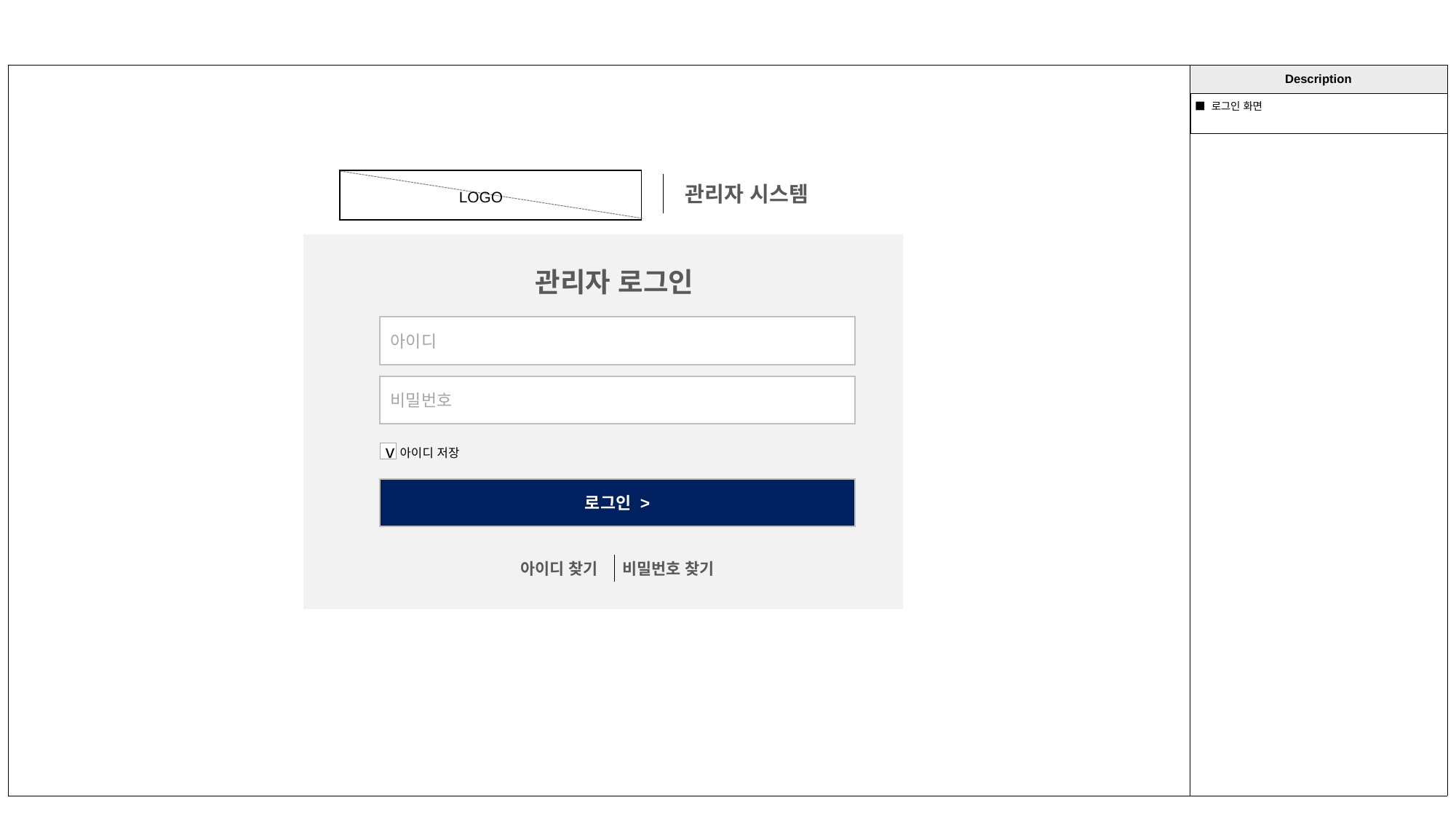

| ■ 로그인 화면 |
| --- |

LOGO
관리자 시스템

관리자 로그인
아이디
비밀번호
아이디 저장
v
로그인 >
아이디 찾기
비밀번호 찾기